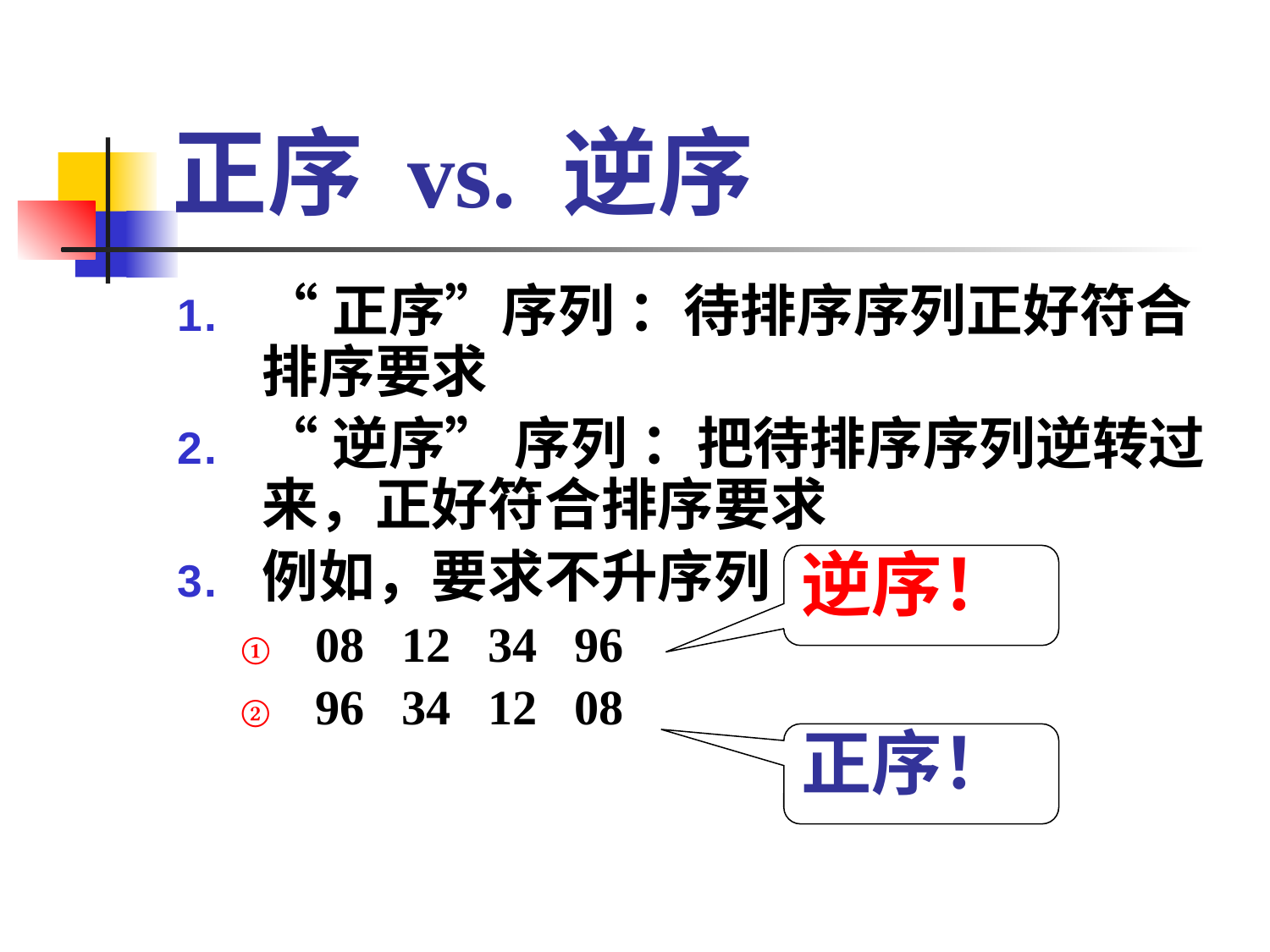

# 正序 vs. 逆序
“正序”序列 ：待排序序列正好符合排序要求
“逆序” 序列 ：把待排序序列逆转过来，正好符合排序要求
例如，要求不升序列
08   12   34   96
96   34   12   08

逆序！
正序！
5